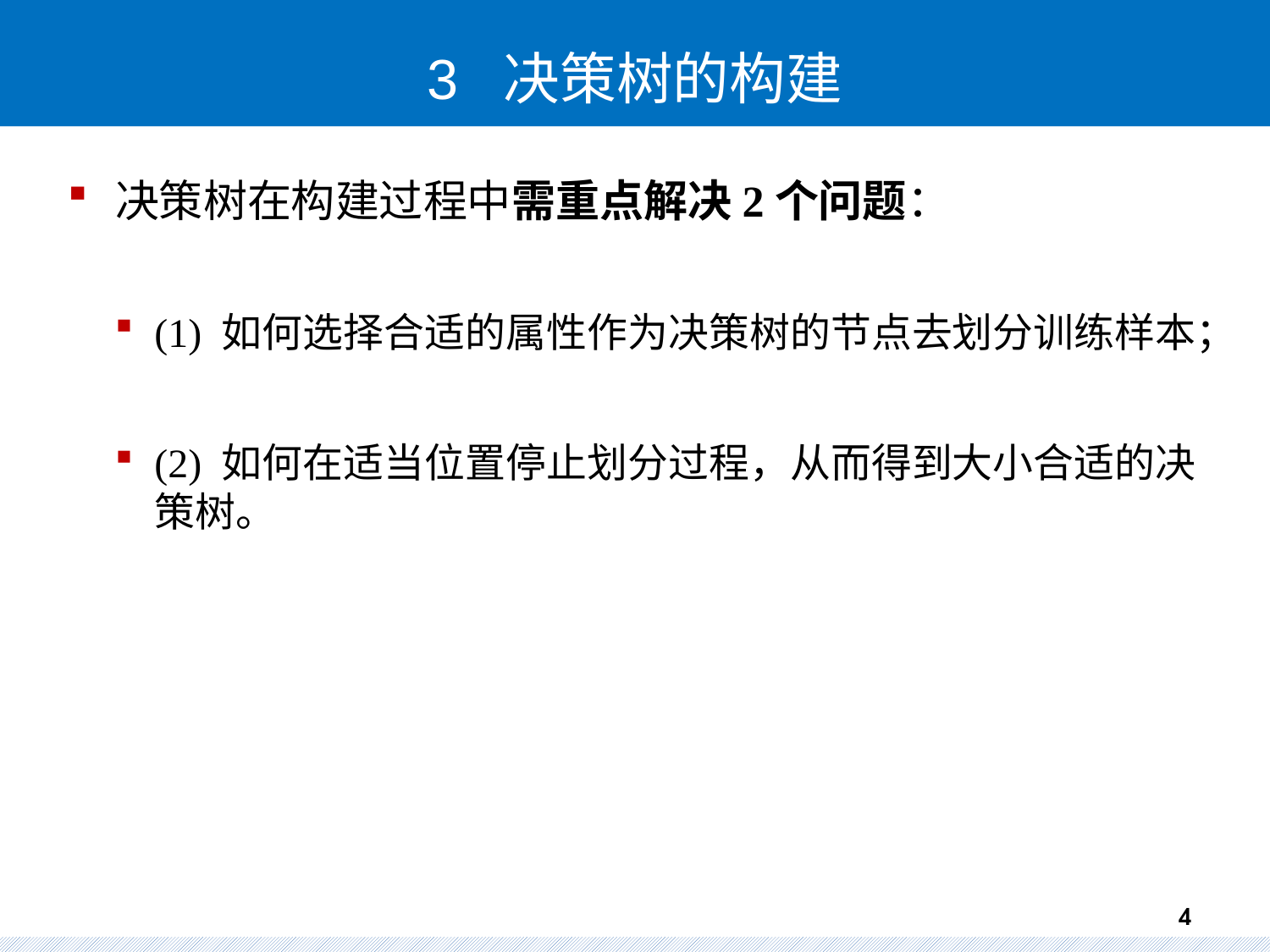

# 3  决策树的构建
决策树在构建过程中需重点解决2个问题：

(1) 如何选择合适的属性作为决策树的节点去划分训练样本；

(2) 如何在适当位置停止划分过程，从而得到大小合适的决策树。